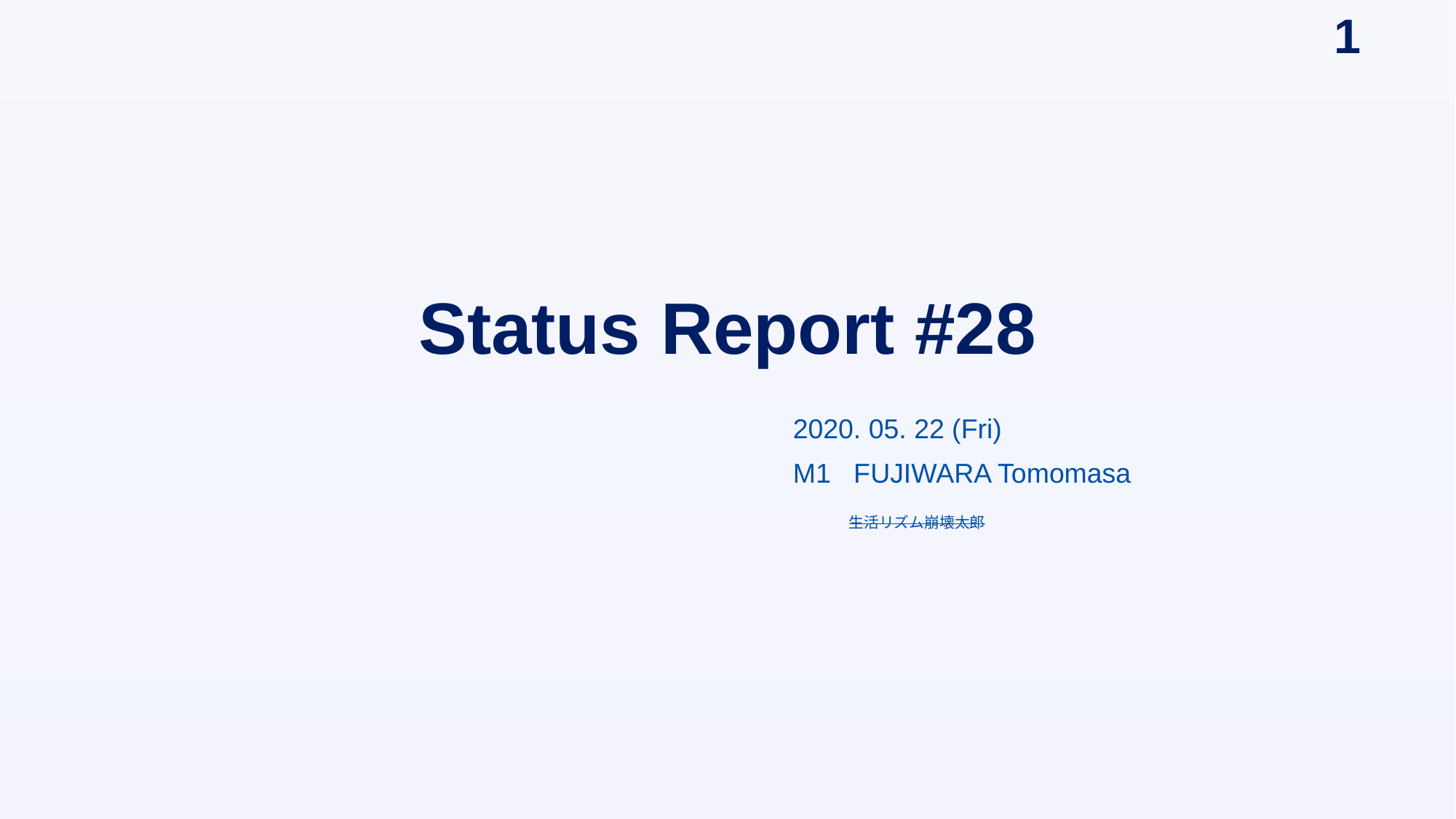

# Status Report #28

2020. 05. 22 (Fri)
M1   FUJIWARA Tomomasa
        生活リズム崩壊太郎